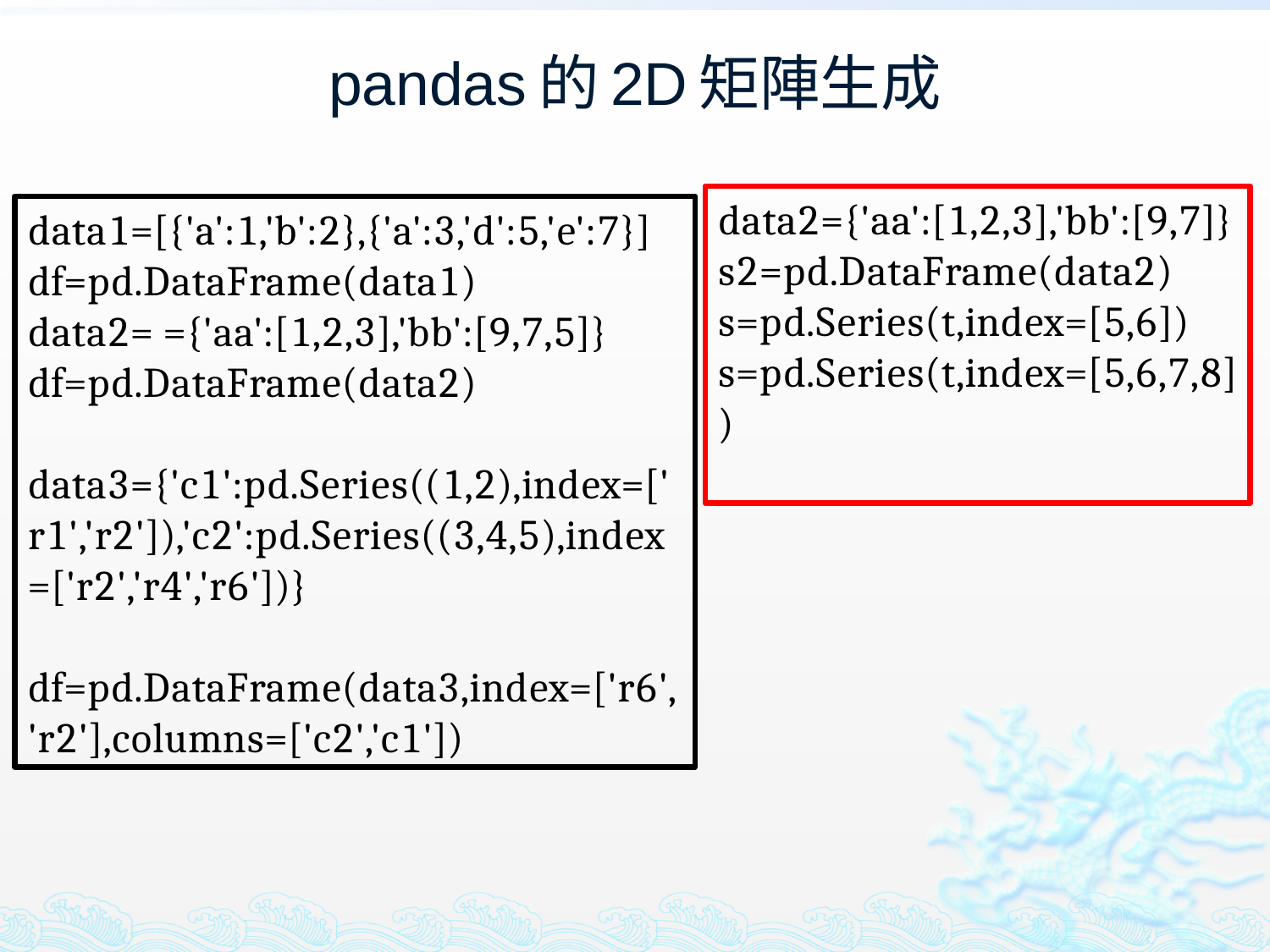

# pandas的2D矩陣生成
data2={'aa':[1,2,3],'bb':[9,7]} s2=pd.DataFrame(data2)
s=pd.Series(t,index=[5,6])
s=pd.Series(t,index=[5,6,7,8])

data1=[{'a':1,'b':2},{'a':3,'d':5,'e':7}]
df=pd.DataFrame(data1)
data2= ={'aa':[1,2,3],'bb':[9,7,5]}
df=pd.DataFrame(data2)

data3={'c1':pd.Series((1,2),index=['r1','r2']),'c2':pd.Series((3,4,5),index=['r2','r4','r6'])}

df=pd.DataFrame(data3,index=['r6','r2'],columns=['c2','c1'])